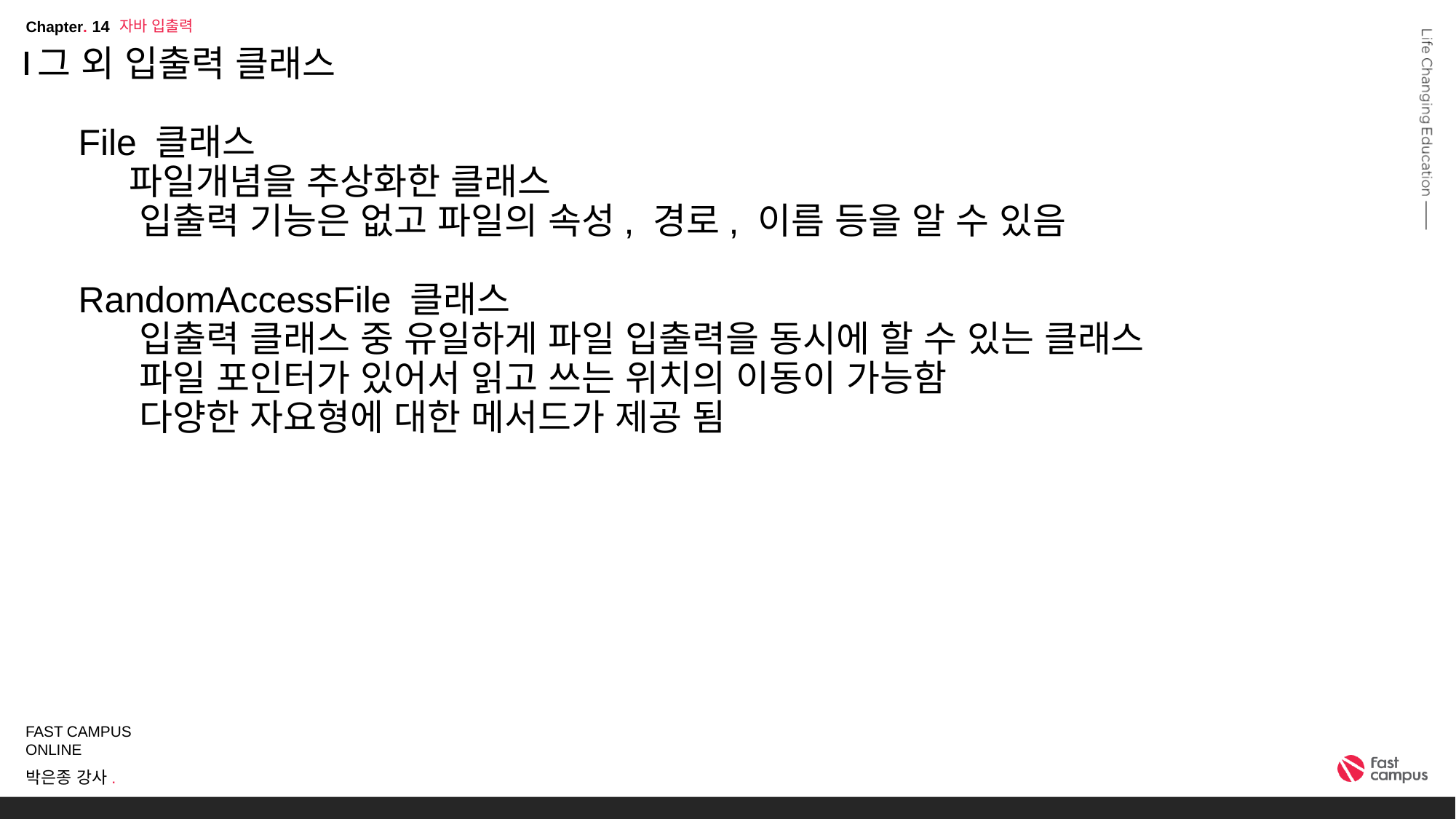

자바 입출력

14
# 그 외 입출력 클래스 File 클래스 파일개념을 추상화한 클래스 입출력 기능은 없고 파일의 속성, 경로, 이름 등을 알 수 있음 RandomAccessFile 클래스 입출력 클래스 중 유일하게 파일 입출력을 동시에 할 수 있는 클래스 파일 포인터가 있어서 읽고 쓰는 위치의 이동이 가능함 다양한 자요형에 대한 메서드가 제공 됨